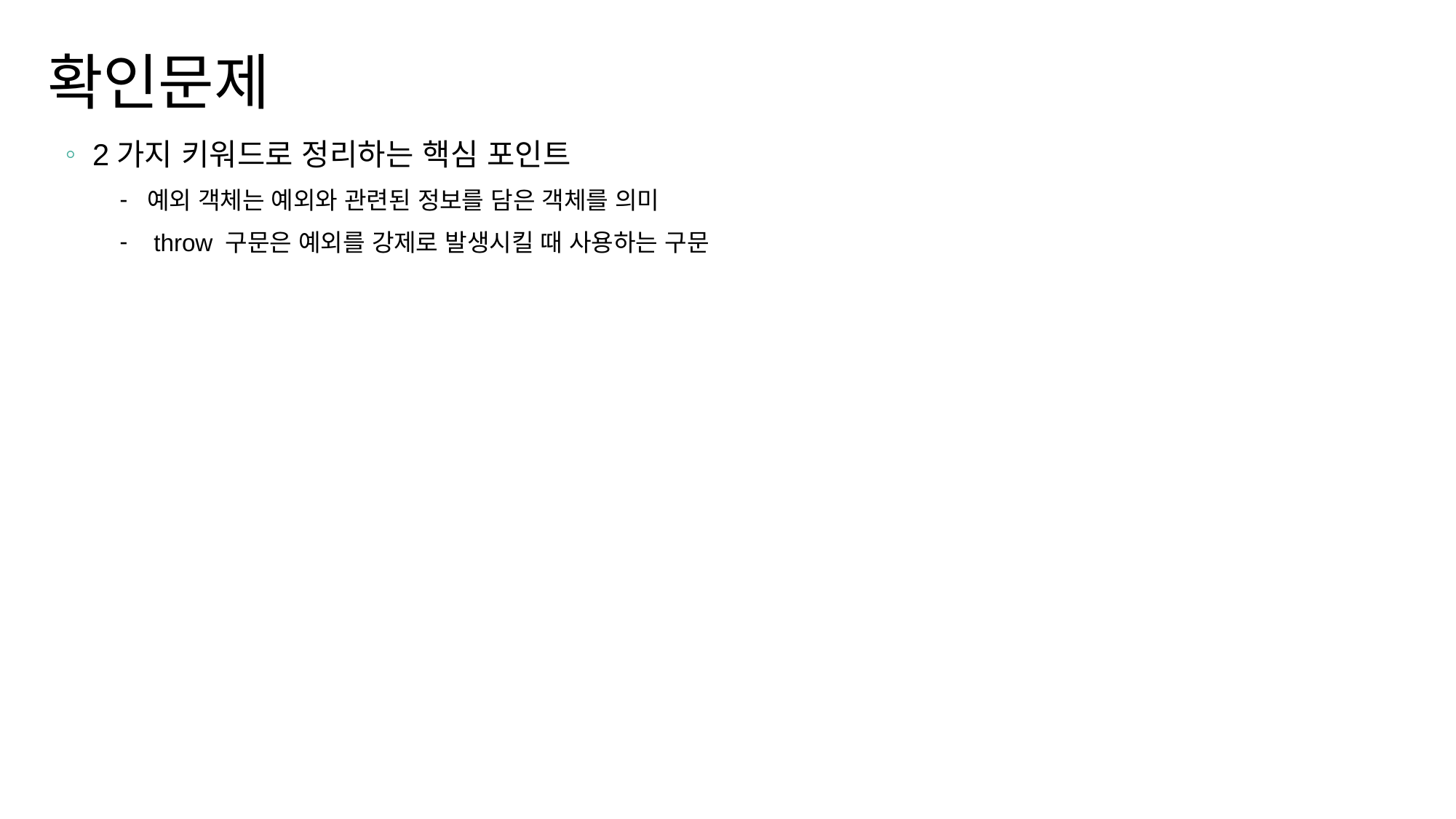

확인문제
2가지 키워드로 정리하는 핵심 포인트
예외 객체는 예외와 관련된 정보를 담은 객체를 의미
 throw 구문은 예외를 강제로 발생시킬 때 사용하는 구문